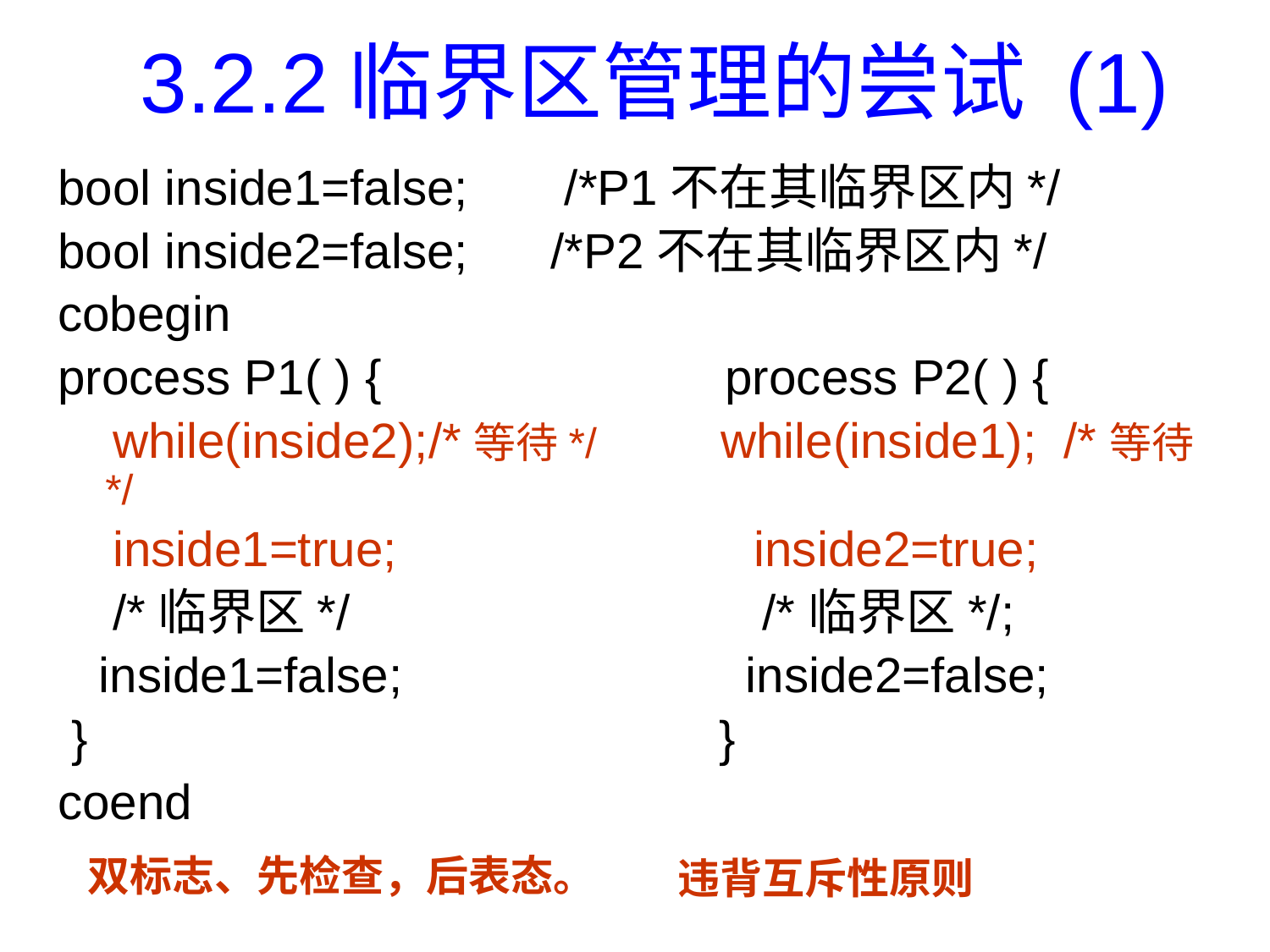

3.2.2临界区管理的尝试 (1)
bool inside1=false;       /*P1不在其临界区内*/
bool inside2=false;      /*P2不在其临界区内*/
cobegin
process P1( ) {                         process P2( ) {
    while(inside2);/*等待*/         while(inside1);  /*等待*/
    inside1=true;                          inside2=true;
    /*临界区*/                              /*临界区*/;
   inside1=false;                         inside2=false;
 }                                              }
coend
双标志、先检查，后表态。
违背互斥性原则